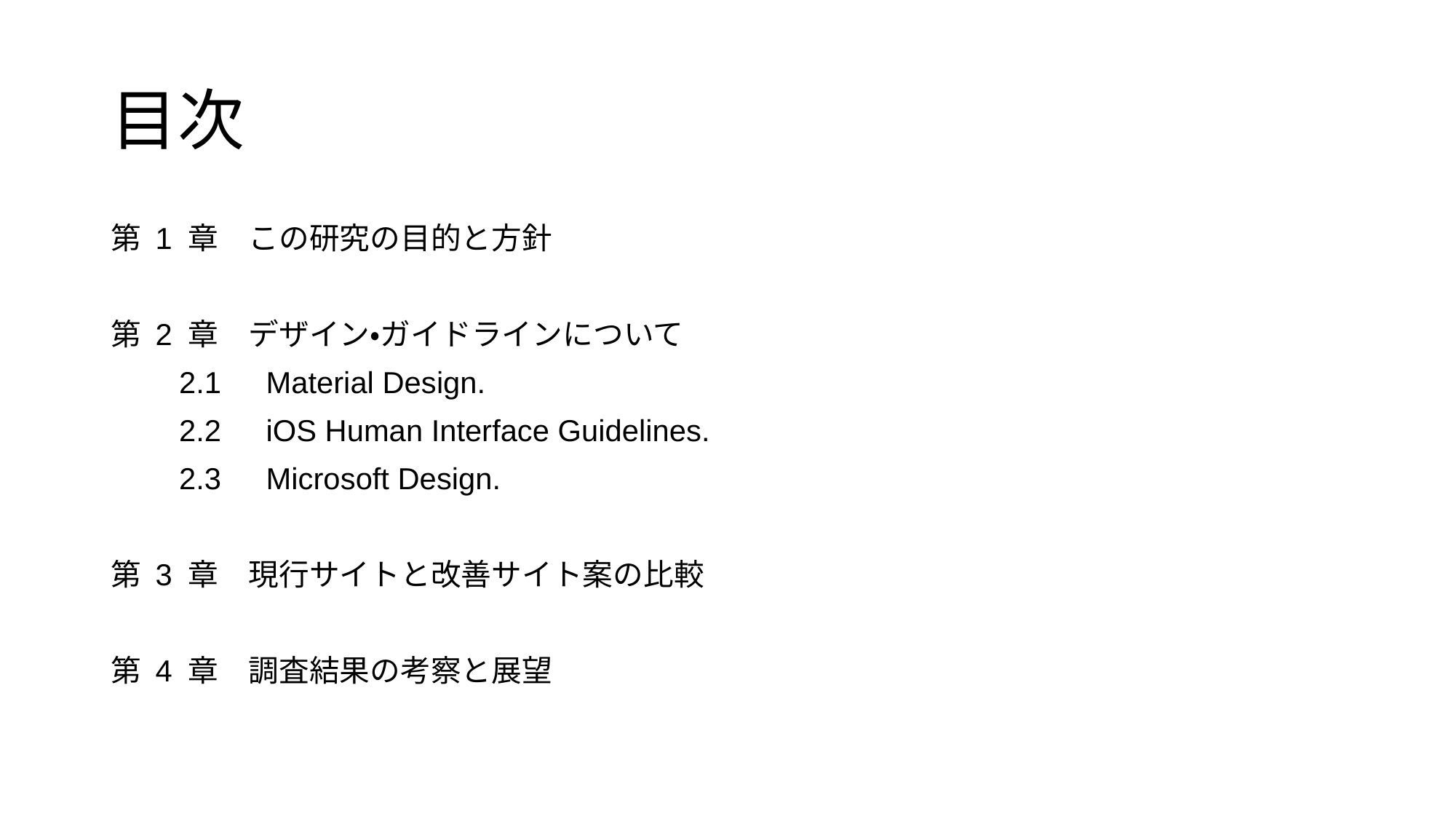

# 目次
第 1 章　この研究の目的と方針

第 2 章　デザイン・ガイドラインについて
　　2.1　Material Design.
　　2.2　iOS Human Interface Guidelines.
　　2.3　Microsoft Design.

第 3 章　現行サイトと改善サイト案の比較

第 4 章　調査結果の考察と展望